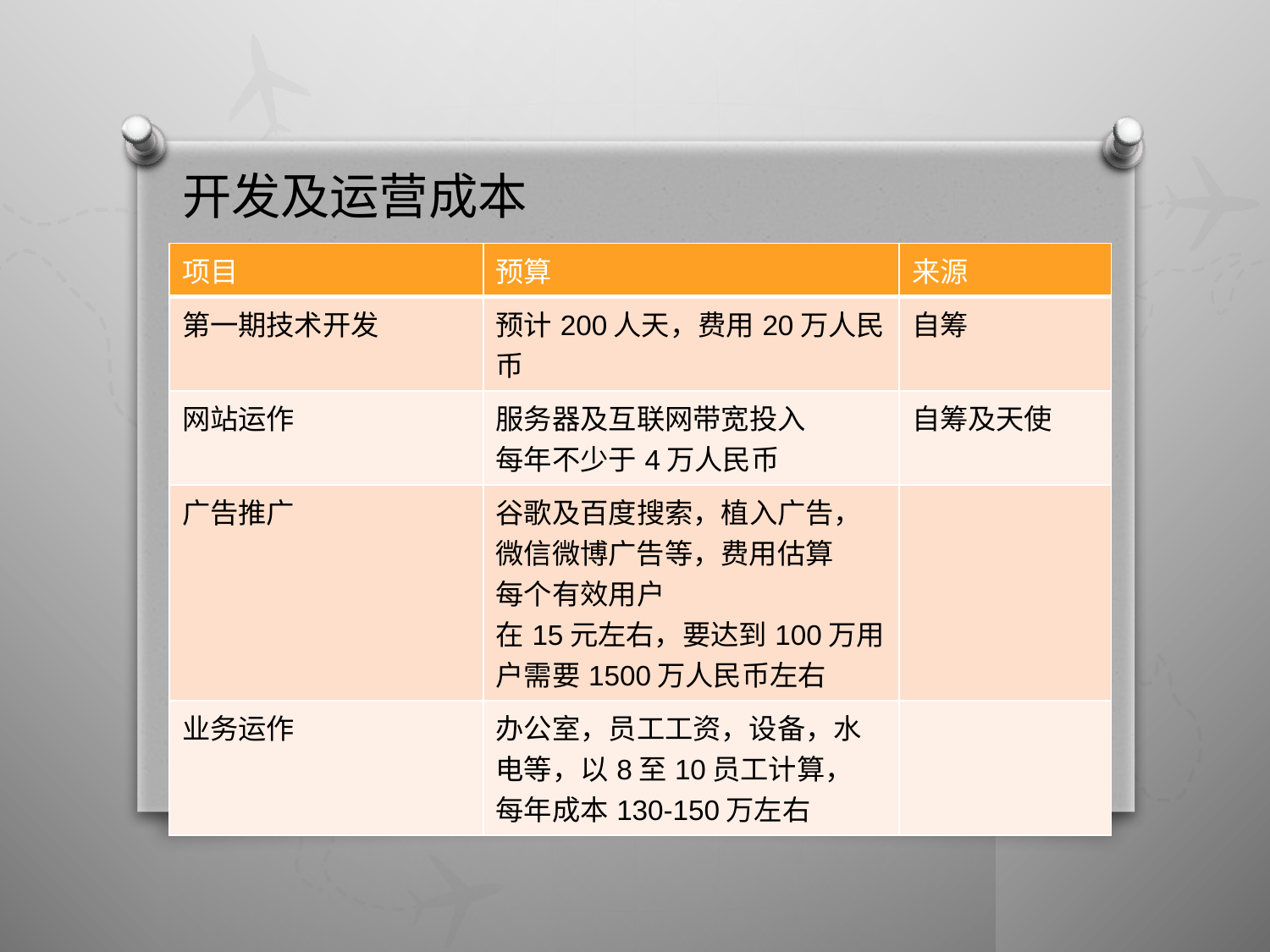

开发及运营成本
| 项目 | 预算 | 来源 |
| --- | --- | --- |
| 第一期技术开发 | 预计200人天，费用20万人民币 | 自筹 |
| 网站运作 | 服务器及互联网带宽投入 每年不少于4万人民币 | 自筹及天使 |
| 广告推广 | 谷歌及百度搜索，植入广告，微信微博广告等，费用估算 每个有效用户 在15元左右，要达到100万用户需要1500万人民币左右 |  |
| 业务运作 | 办公室，员工工资，设备，水电等，以8至10员工计算， 每年成本130-150万左右 |  |